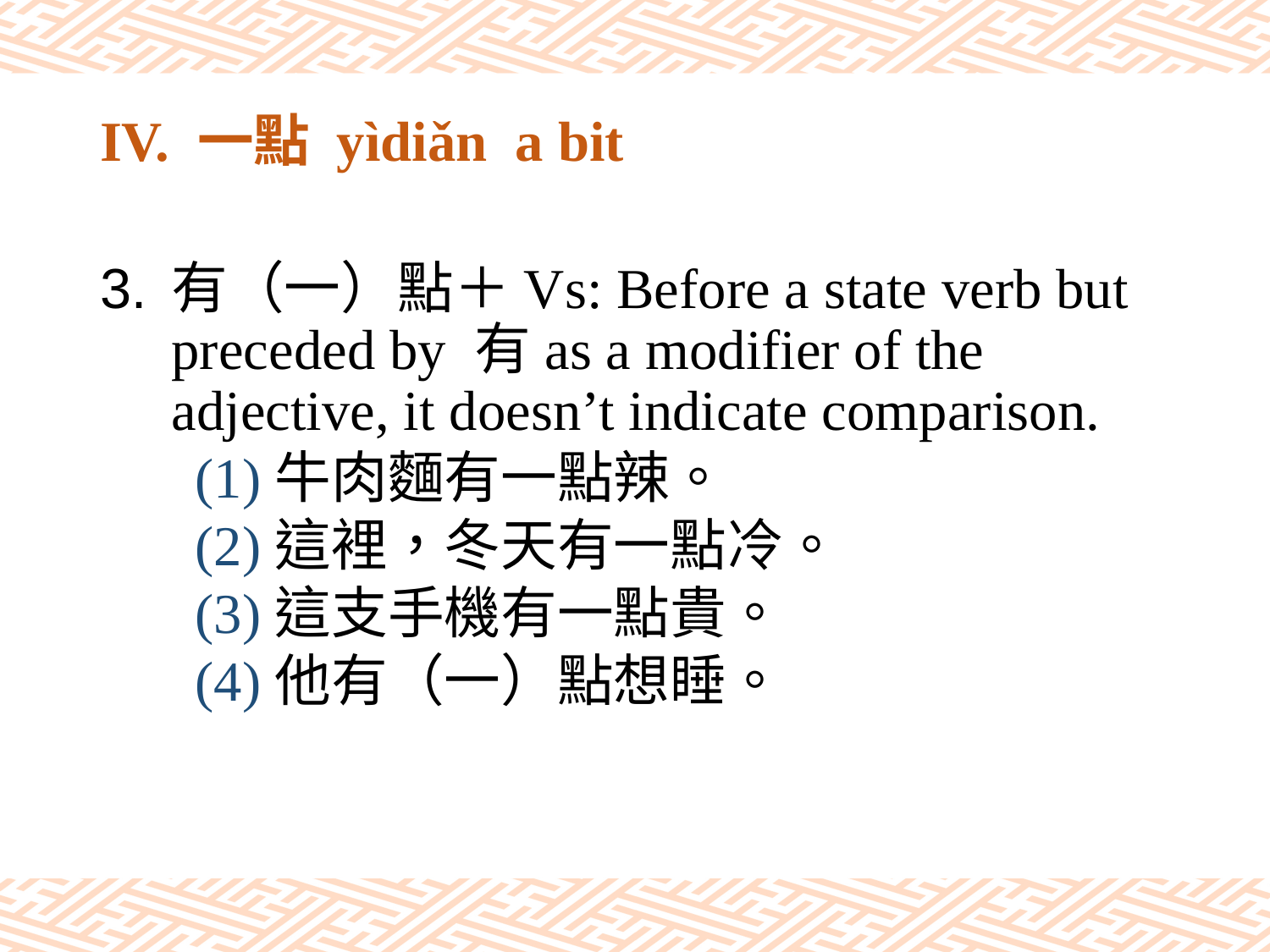

# IV. 一點 yìdiǎn  a bit
有（一）點＋Vs: Before a state verb but preceded by 有as a modifier of the adjective, it doesn’t indicate comparison.
(1)牛肉麵有一點辣。
(2)這裡，冬天有一點冷。
(3)這支手機有一點貴。
(4)他有（一）點想睡。